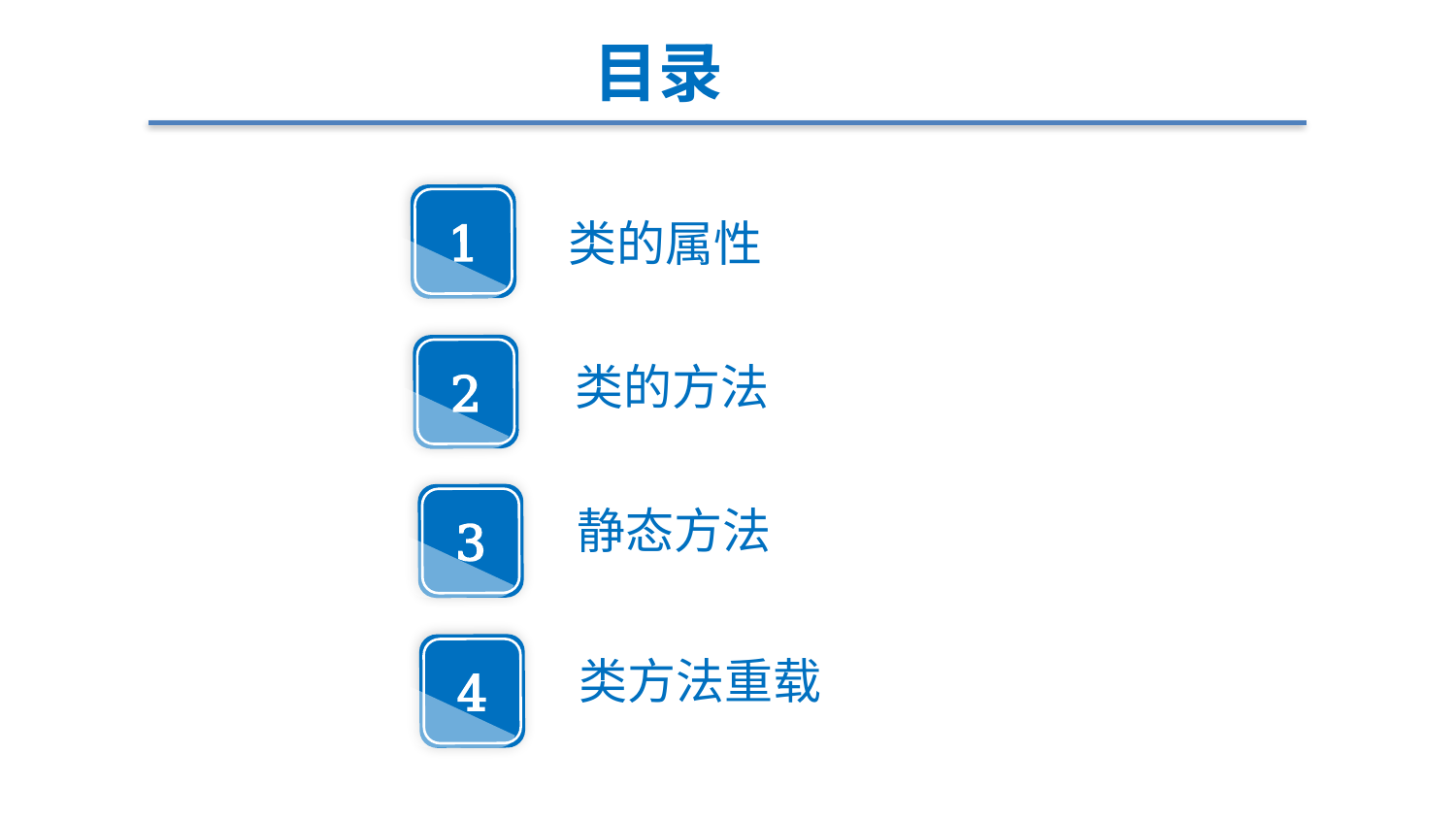

# 目录
1

类的属性
2

类的方法
3

静态方法
4

类方法重载